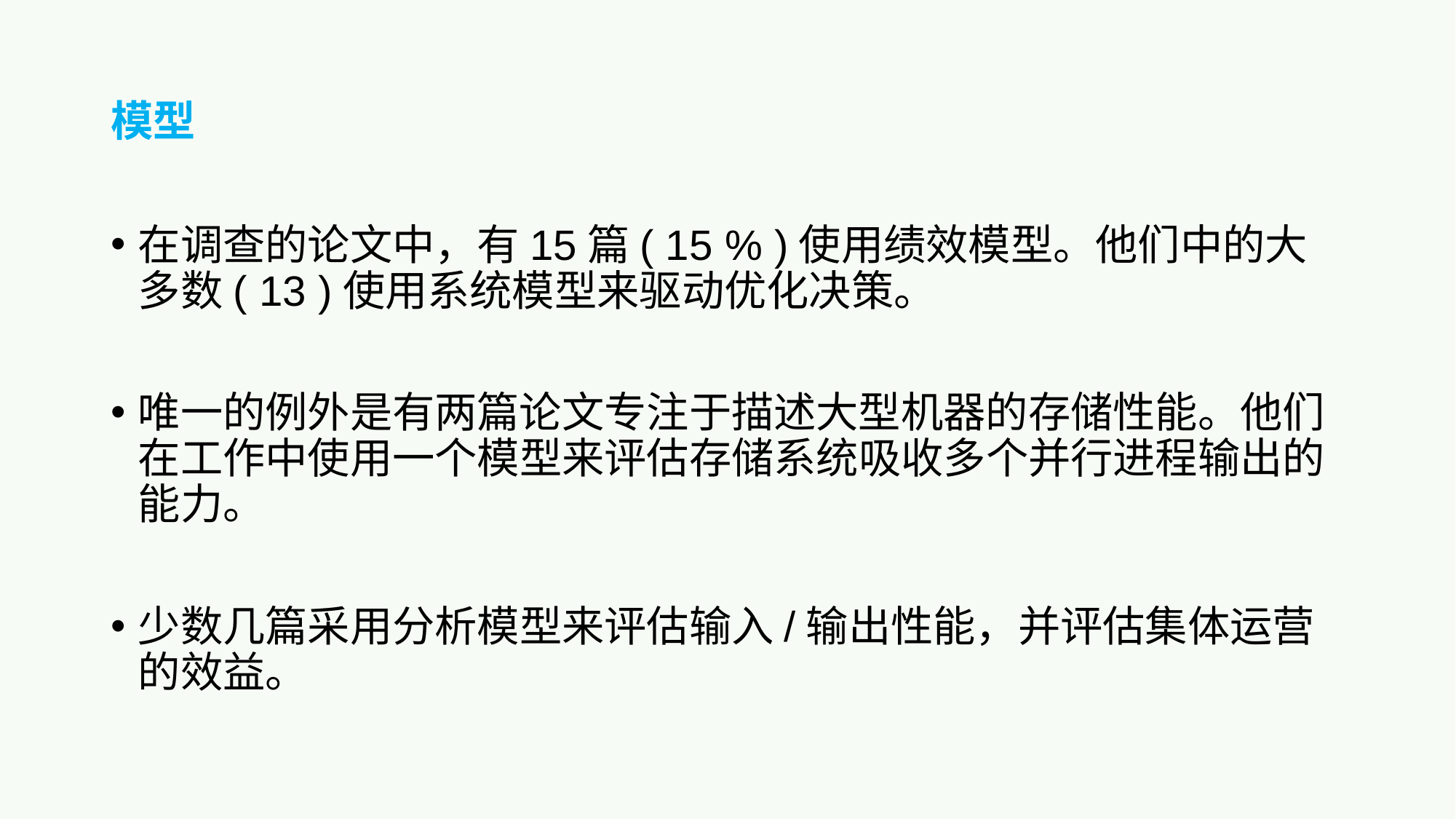

# 模型
在调查的论文中，有15篇( 15 % )使用绩效模型。他们中的大多数( 13 )使用系统模型来驱动优化决策。

唯一的例外是有两篇论文专注于描述大型机器的存储性能。他们在工作中使用一个模型来评估存储系统吸收多个并行进程输出的能力。

少数几篇采用分析模型来评估输入/输出性能，并评估集体运营的效益。